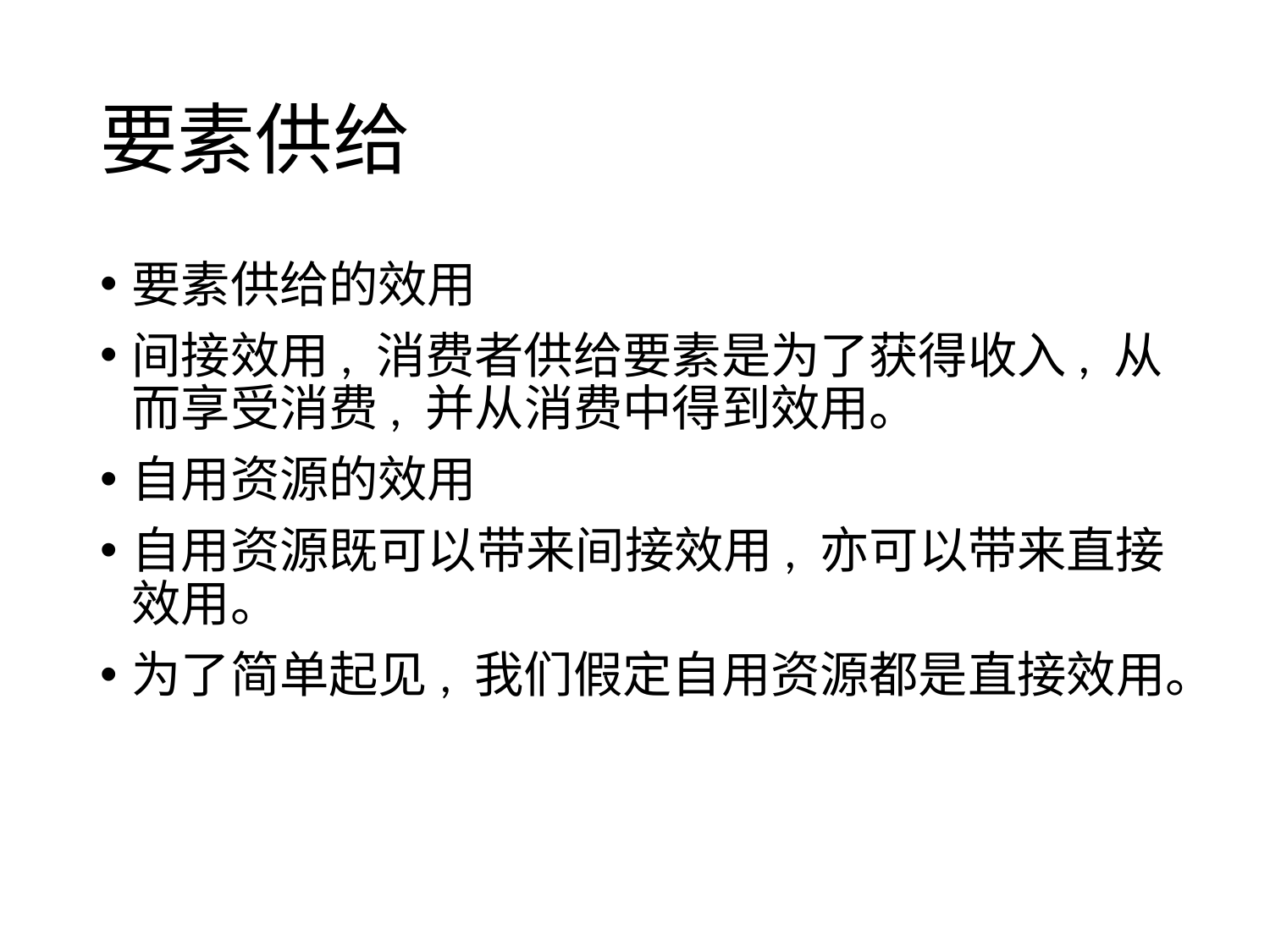

# 要素供给
要素供给的效用
间接效用, 消费者供给要素是为了获得收入, 从而享受消费, 并从消费中得到效用。
自用资源的效用
自用资源既可以带来间接效用, 亦可以带来直接效用。
为了简单起见, 我们假定自用资源都是直接效用。